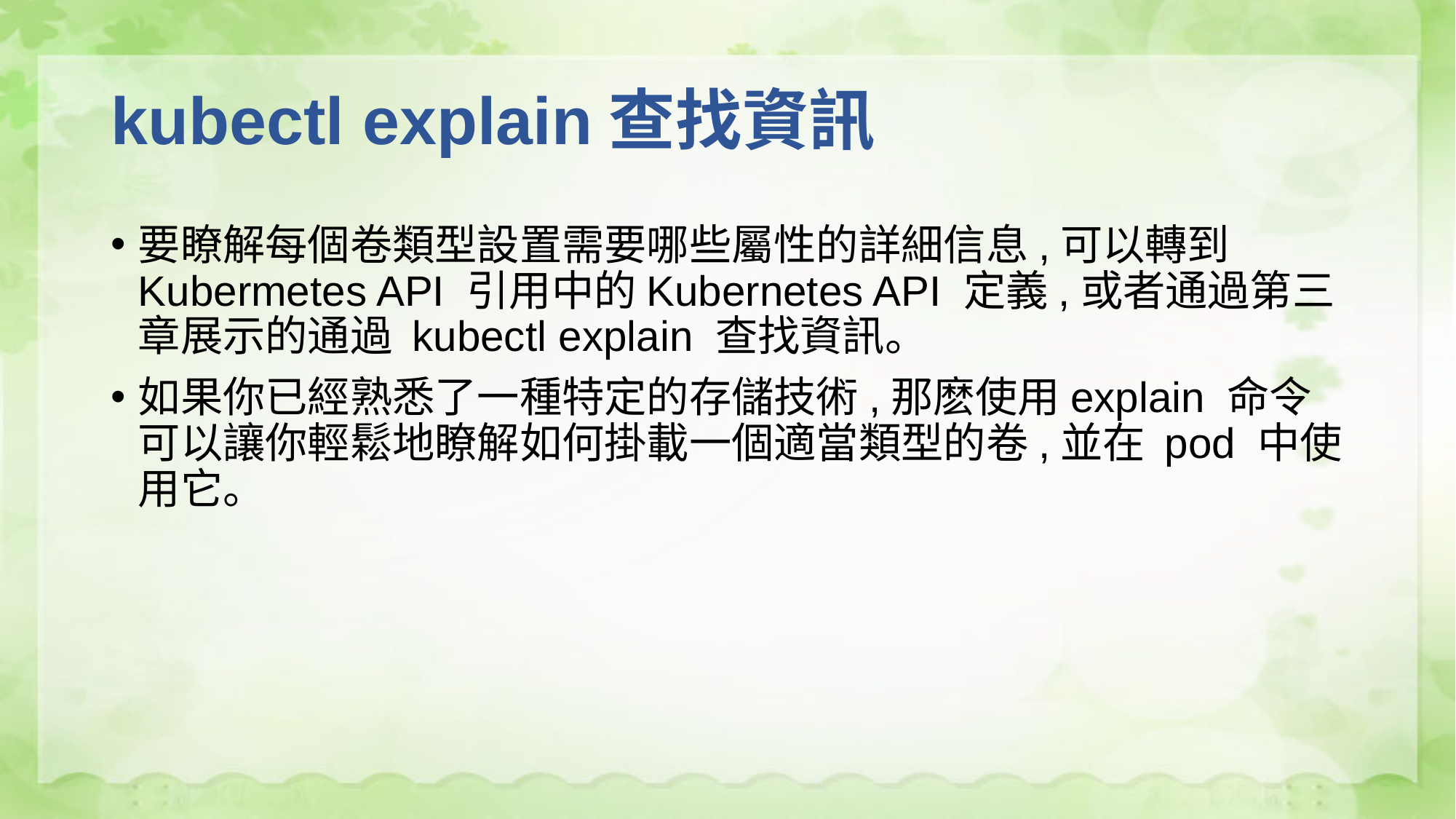

# kubectl explain查找資訊
要瞭解每個卷類型設置需要哪些屬性的詳細信息,可以轉到 Kubermetes API 引用中的Kubernetes API 定義,或者通過第三章展示的通過 kubectl explain 查找資訊。
如果你已經熟悉了一種特定的存儲技術,那麽使用explain 命令可以讓你輕鬆地瞭解如何掛載一個適當類型的卷,並在 pod 中使用它。